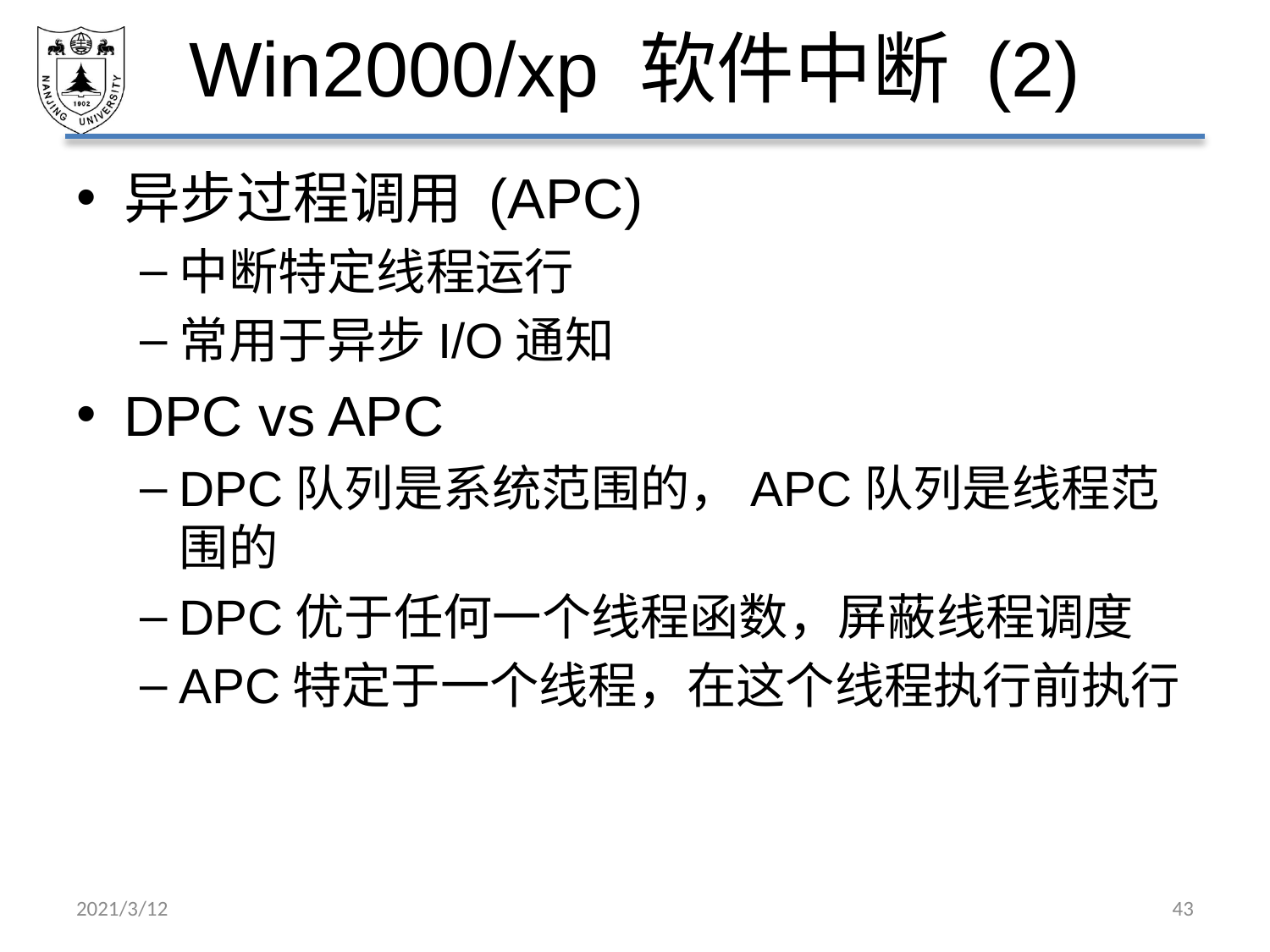

# Win2000/xp 软件中断 (2)
异步过程调用 (APC)
中断特定线程运行
常用于异步I/O通知
DPC vs APC
DPC队列是系统范围的，APC队列是线程范围的
DPC优于任何一个线程函数，屏蔽线程调度
APC特定于一个线程，在这个线程执行前执行
2021/3/12
43